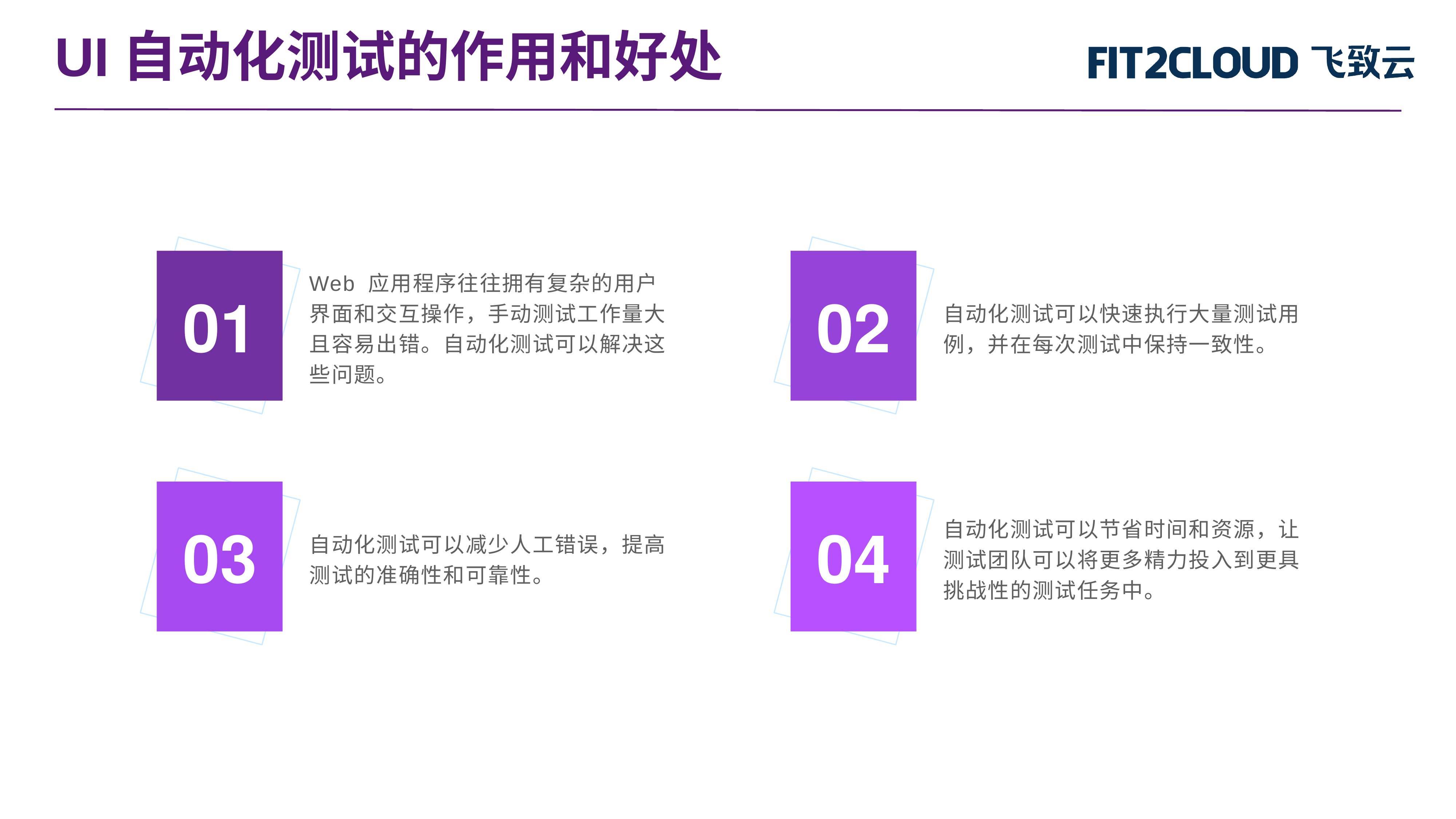

UI自动化测试的作用和好处
Web 应用程序往往拥有复杂的用户界面和交互操作，手动测试工作量大且容易出错。自动化测试可以解决这些问题。
自动化测试可以快速执行大量测试用例，并在每次测试中保持一致性。

01
02
自动化测试可以减少人工错误，提高测试的准确性和可靠性。
自动化测试可以节省时间和资源，让测试团队可以将更多精力投入到更具挑战性的测试任务中。

03
04